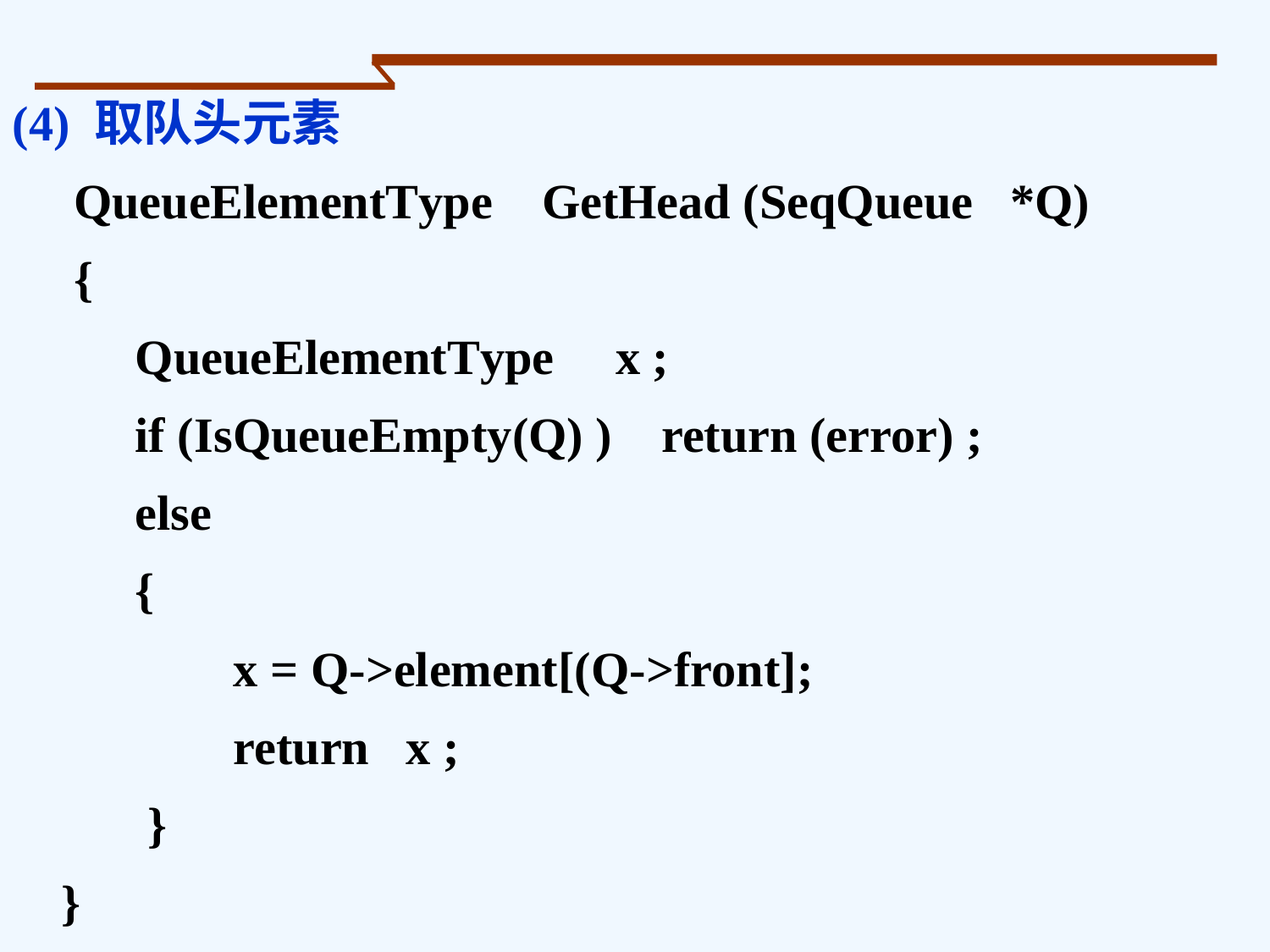

(4) 取队头元素
     QueueElementType    GetHead (SeqQueue   *Q)
     {
          QueueElementType     x ;
          if (IsQueueEmpty(Q) )    return (error) ;
          else
          {
                  x = Q->element[(Q->front];
                  return   x ;
           }
    }